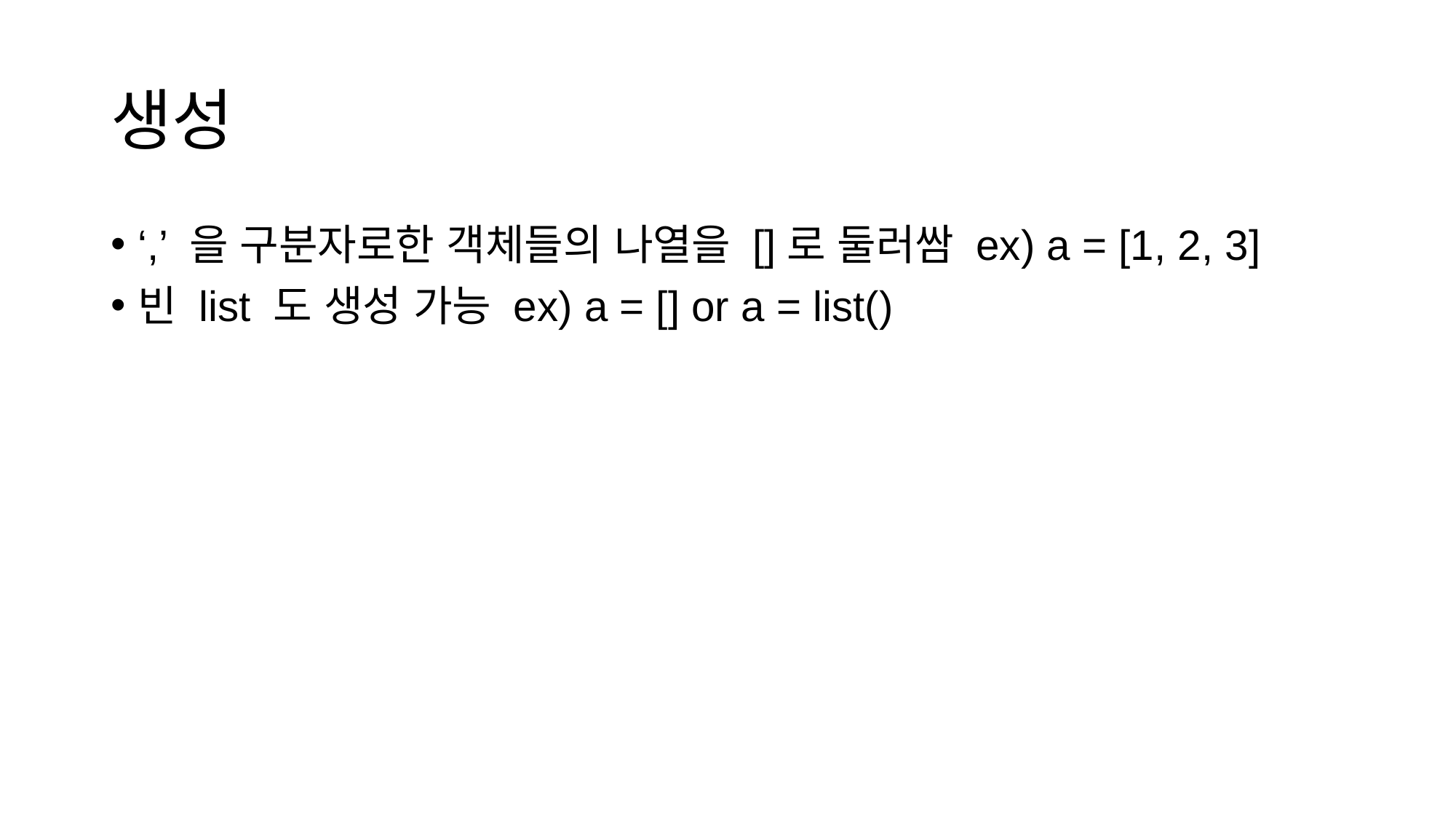

# 생성
‘,’ 을 구분자로한 객체들의 나열을 []로 둘러쌈 ex) a = [1, 2, 3]
빈 list 도 생성 가능 ex) a = [] or a = list()